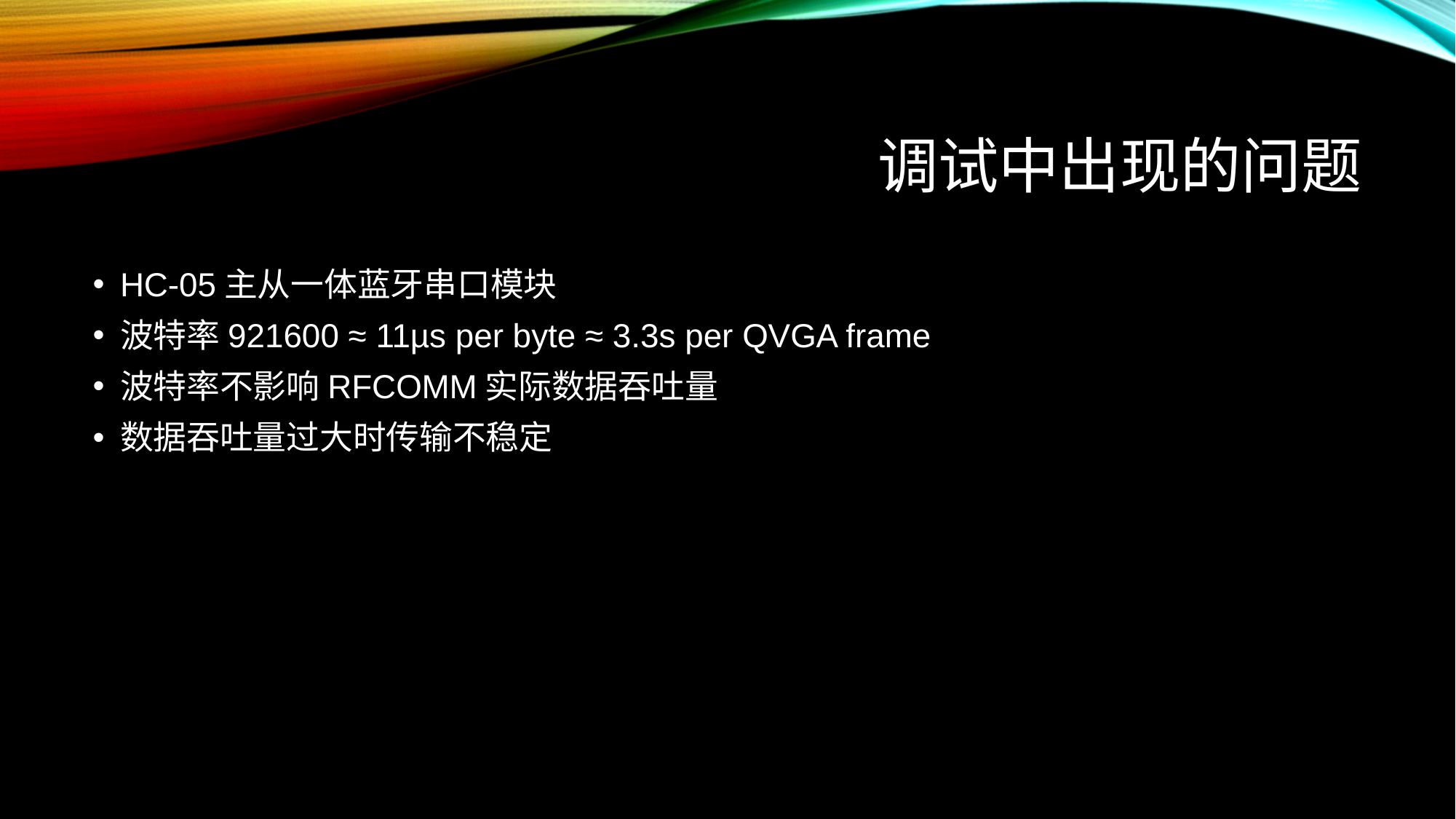

# 调试中出现的问题
HC-05主从一体蓝牙串口模块
波特率921600 ≈ 11µs per byte ≈ 3.3s per QVGA frame
波特率不影响RFCOMM实际数据吞吐量
数据吞吐量过大时传输不稳定